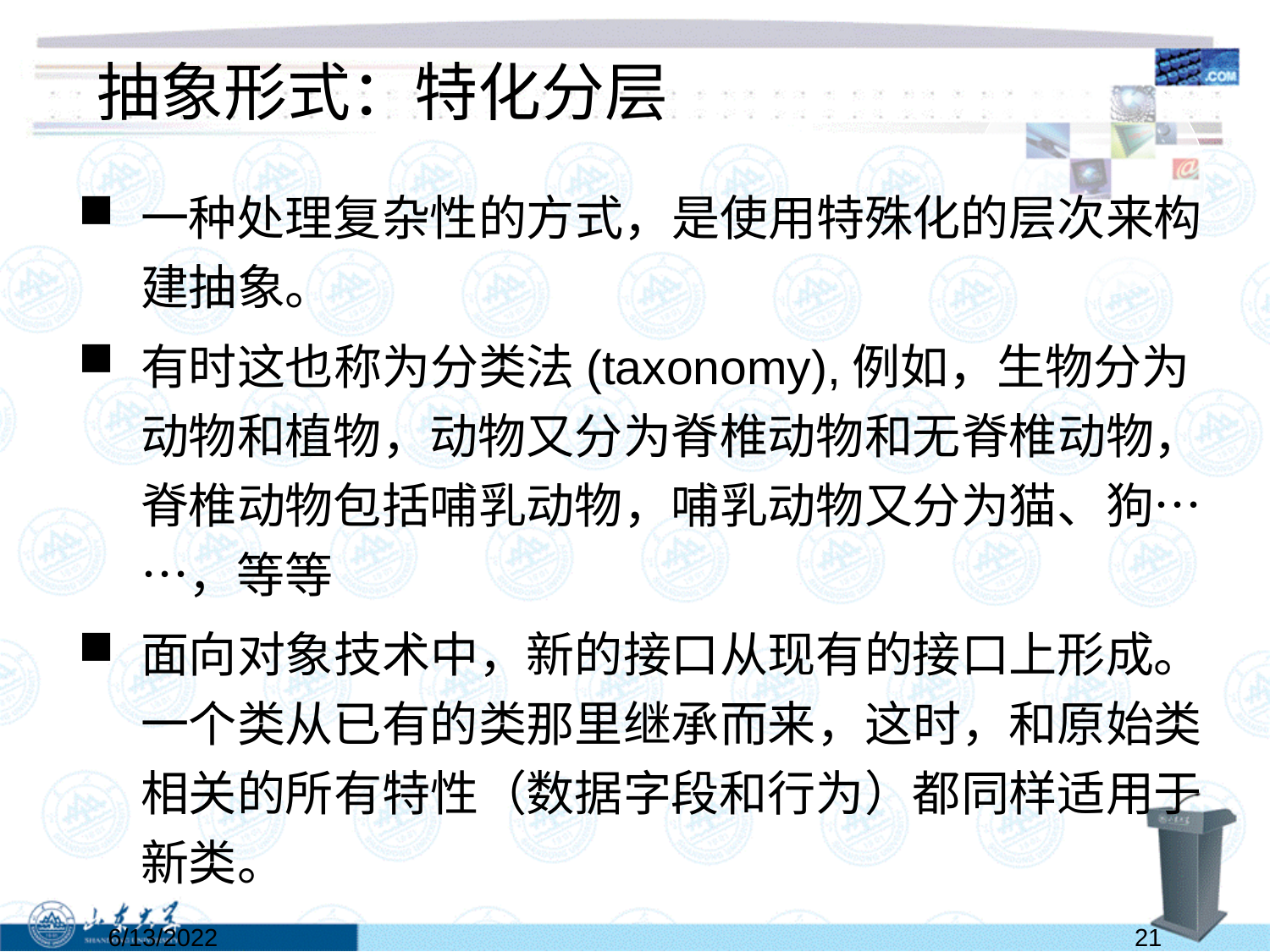

# 抽象形式：特化分层
一种处理复杂性的方式，是使用特殊化的层次来构建抽象。
有时这也称为分类法(taxonomy),例如，生物分为动物和植物，动物又分为脊椎动物和无脊椎动物，脊椎动物包括哺乳动物，哺乳动物又分为猫、狗……，等等
面向对象技术中，新的接口从现有的接口上形成。一个类从已有的类那里继承而来，这时，和原始类相关的所有特性（数据字段和行为）都同样适用于新类。
6/13/2022
21